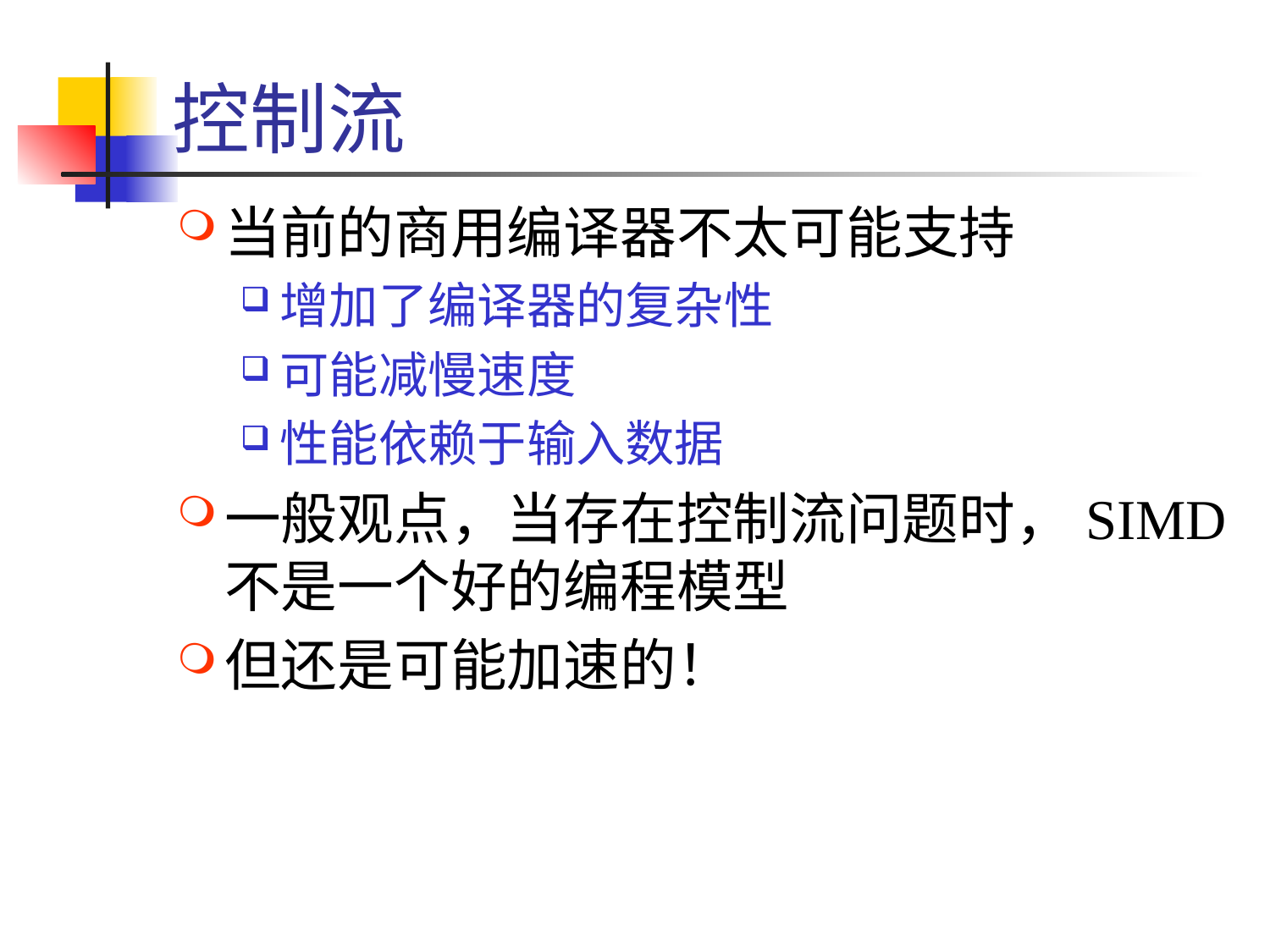

# 控制流
当前的商用编译器不太可能支持
增加了编译器的复杂性
可能减慢速度
性能依赖于输入数据
一般观点，当存在控制流问题时，SIMD不是一个好的编程模型
但还是可能加速的！